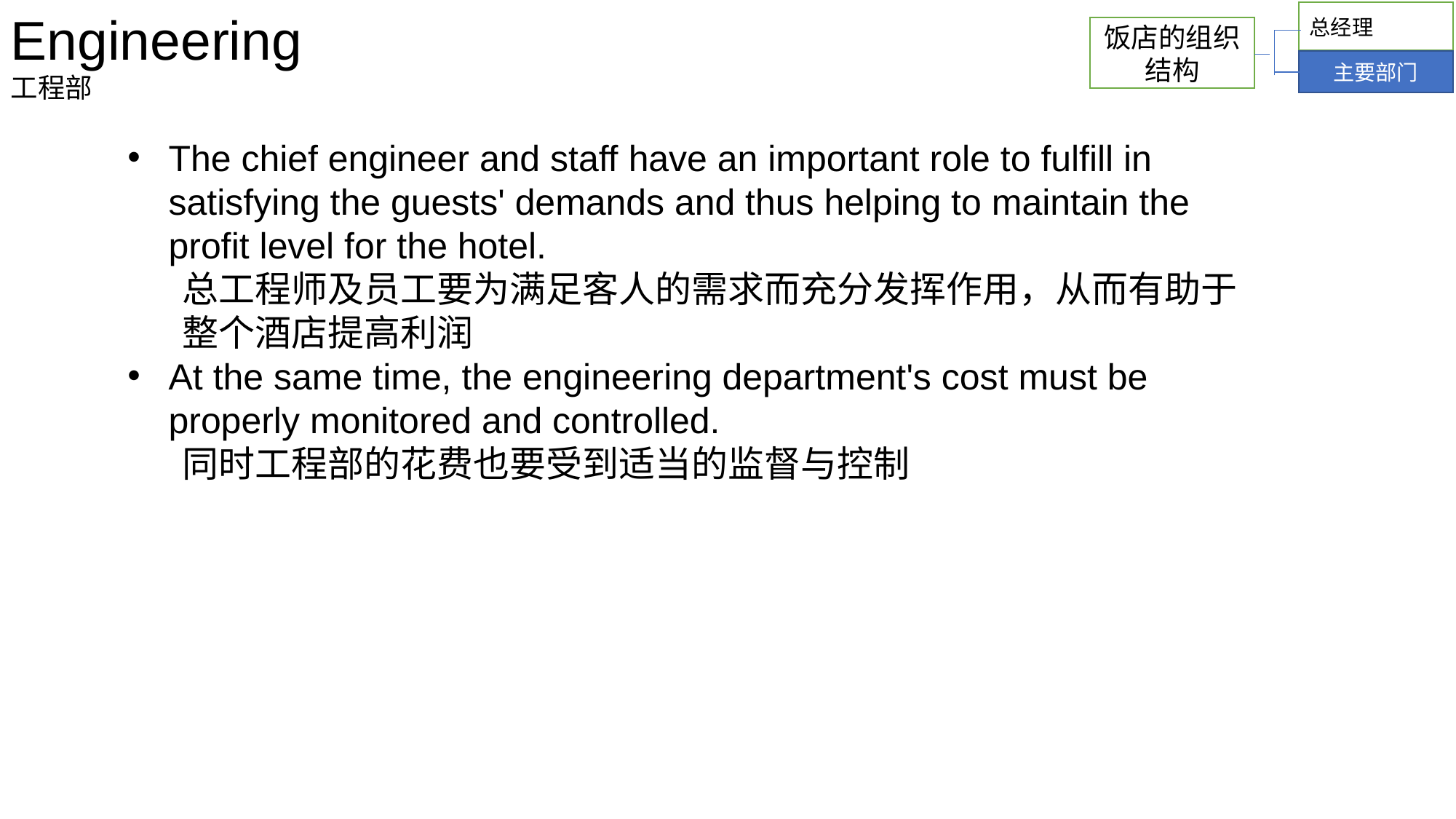

Engineering
工程部
总经理
饭店的组织结构
主要部门
The chief engineer and staff have an important role to fulfill in satisfying the guests' demands and thus helping to maintain the profit level for the hotel.
总工程师及员工要为满足客人的需求而充分发挥作用，从而有助于整个酒店提高利润
At the same time, the engineering department's cost must be properly monitored and controlled.
同时工程部的花费也要受到适当的监督与控制